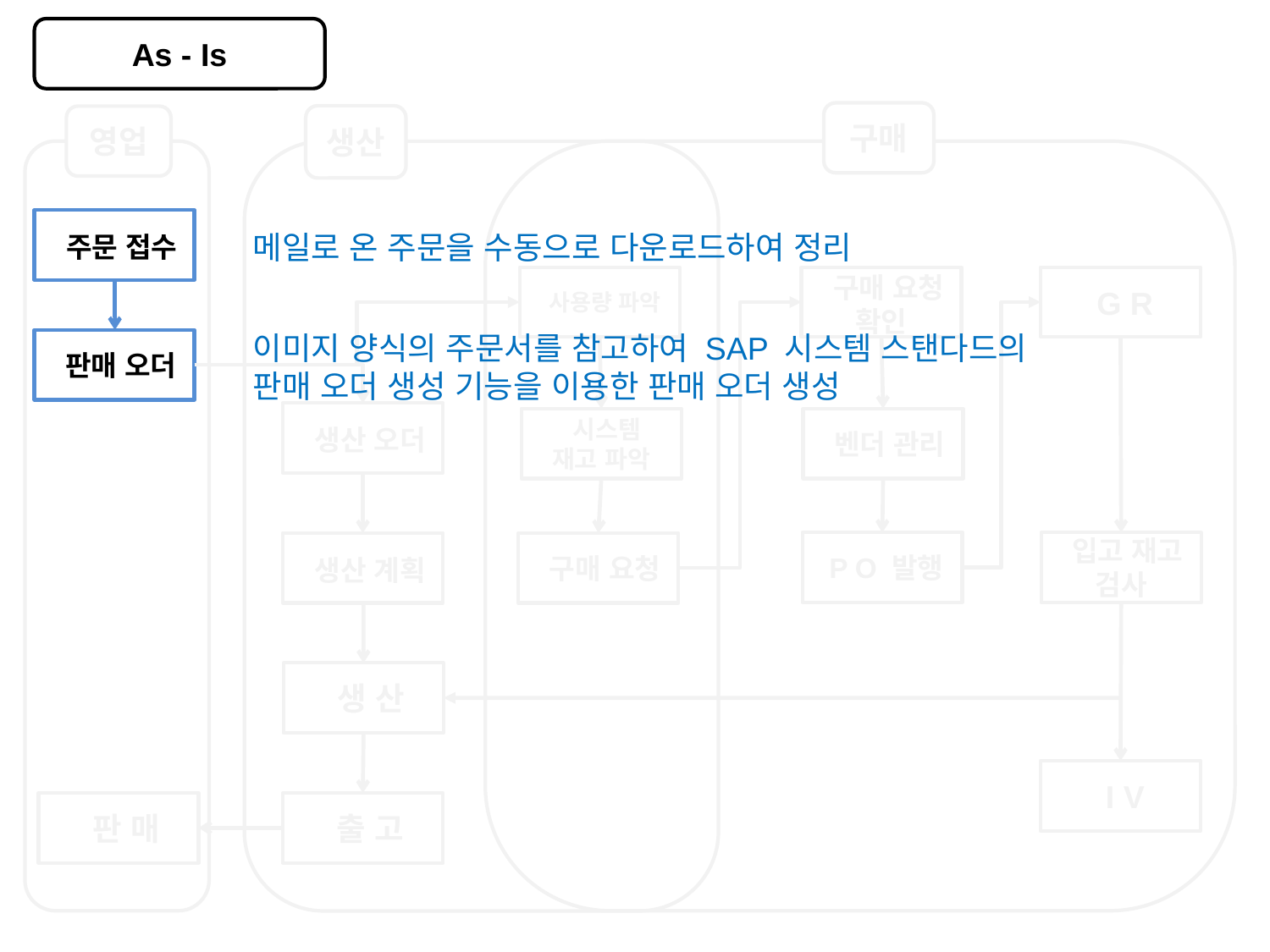

As - Is
구매
생산
영업

 주문 접수
메일로 온 주문을 수동으로 다운로드하여 정리
 사용량 파악
 구매 요청 확인
 G R
이미지 양식의 주문서를 참고하여 SAP 시스템 스탠다드의
판매 오더 생성 기능을 이용한 판매 오더 생성
 판매 오더
 생산 오더
 시스템
재고 파악
 벤더 관리
 P O 발행
 입고 재고 검사
 생산 계획
 구매 요청
 생 산
 I V
 판 매
 출 고